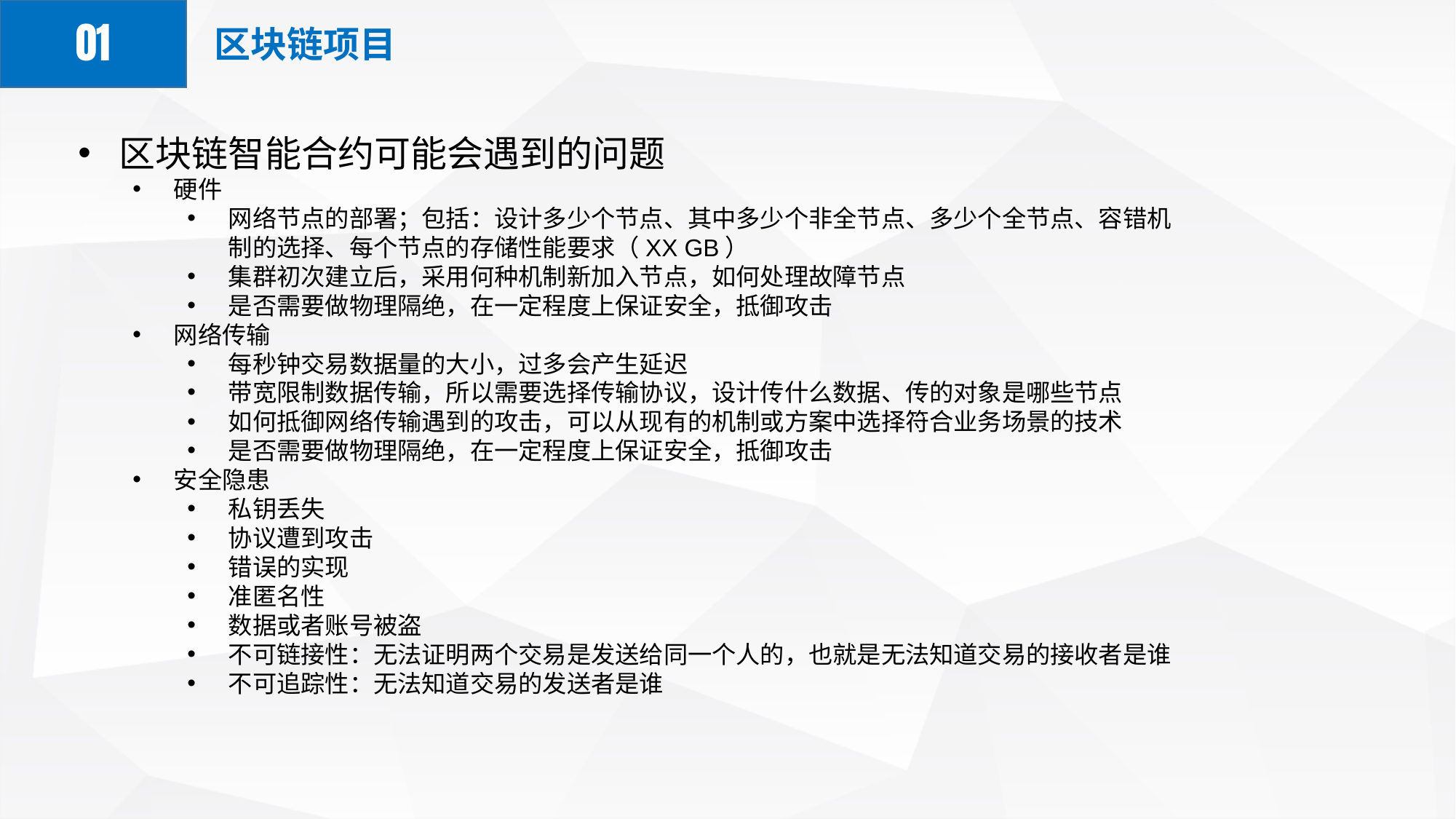

区块链项目
01
区块链智能合约可能会遇到的问题
硬件
网络节点的部署；包括：设计多少个节点、其中多少个非全节点、多少个全节点、容错机制的选择、每个节点的存储性能要求（XX GB）
集群初次建立后，采用何种机制新加入节点，如何处理故障节点
是否需要做物理隔绝，在一定程度上保证安全，抵御攻击
网络传输
每秒钟交易数据量的大小，过多会产生延迟
带宽限制数据传输，所以需要选择传输协议，设计传什么数据、传的对象是哪些节点
如何抵御网络传输遇到的攻击，可以从现有的机制或方案中选择符合业务场景的技术
是否需要做物理隔绝，在一定程度上保证安全，抵御攻击
安全隐患
私钥丢失
协议遭到攻击
错误的实现
准匿名性
数据或者账号被盗
不可链接性：无法证明两个交易是发送给同一个人的，也就是无法知道交易的接收者是谁
不可追踪性：无法知道交易的发送者是谁